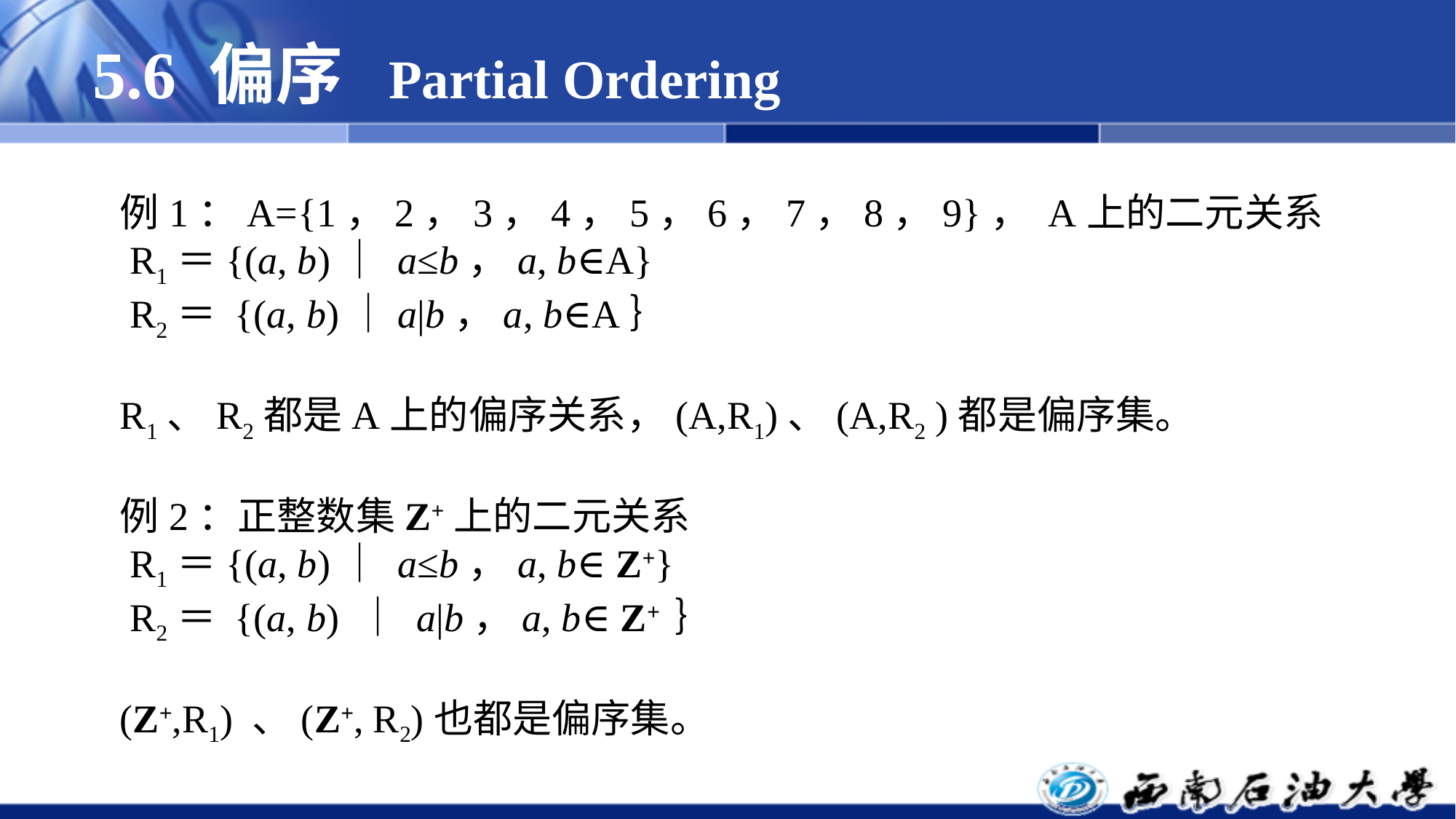

# 5.6 偏序  Partial Ordering
例1：A={1，2，3，4，5，6，7，8，9}， A上的二元关系
 R1＝{(a, b)｜ a≤b，a, b∈A}
 R2＝ {(a, b)｜a|b，a, b∈A｝

R1、R2都是A上的偏序关系，(A,R1)、(A,R2 )都是偏序集。

例2：正整数集Z+上的二元关系
 R1＝{(a, b)｜ a≤b，a, b∈ Z+}
 R2＝ {(a, b) ｜ a|b，a, b∈ Z+ ｝

(Z+,R1) 、(Z+, R2)也都是偏序集。